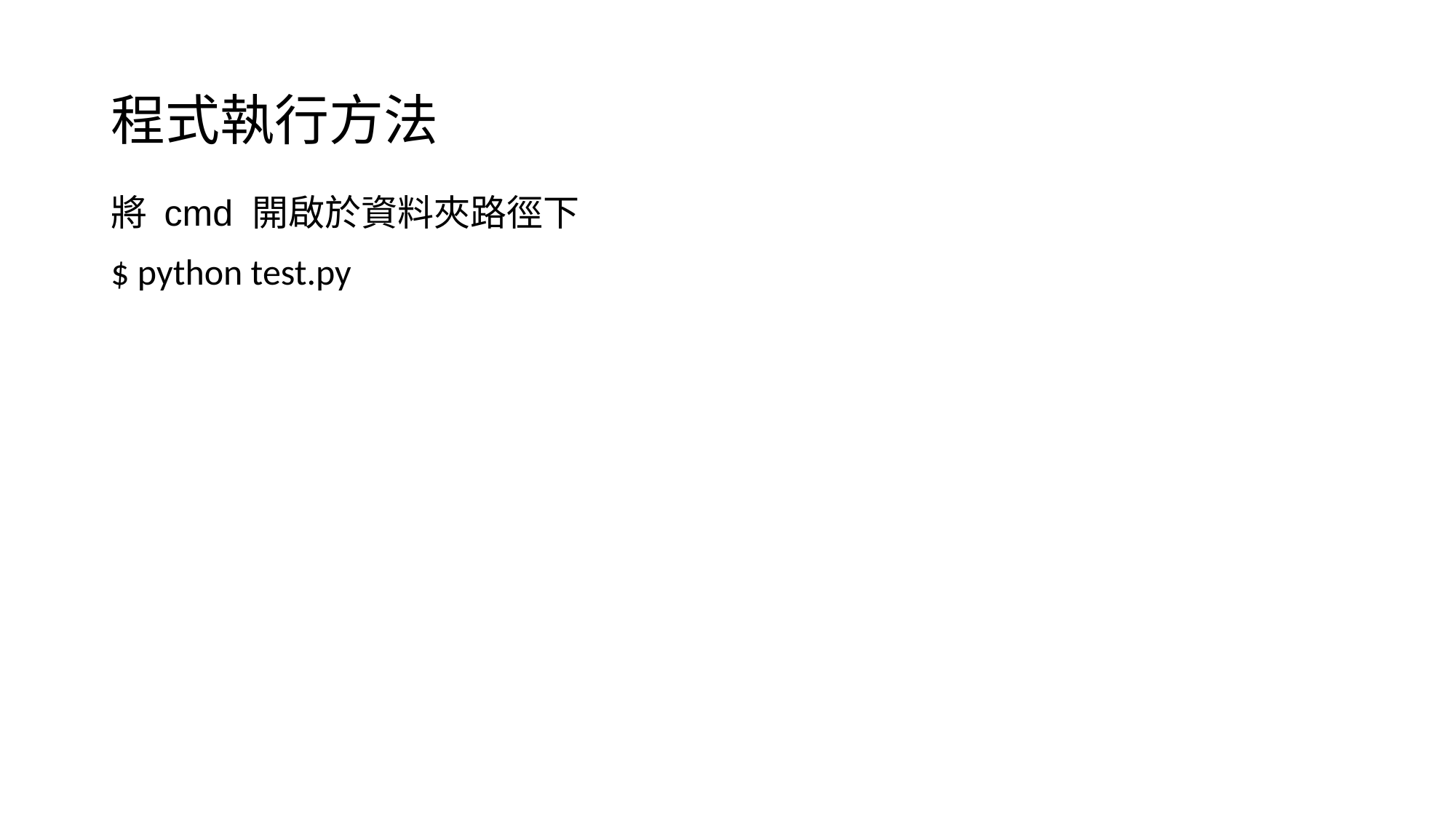

# 程式執行方法
將 cmd 開啟於資料夾路徑下
$ python test.py